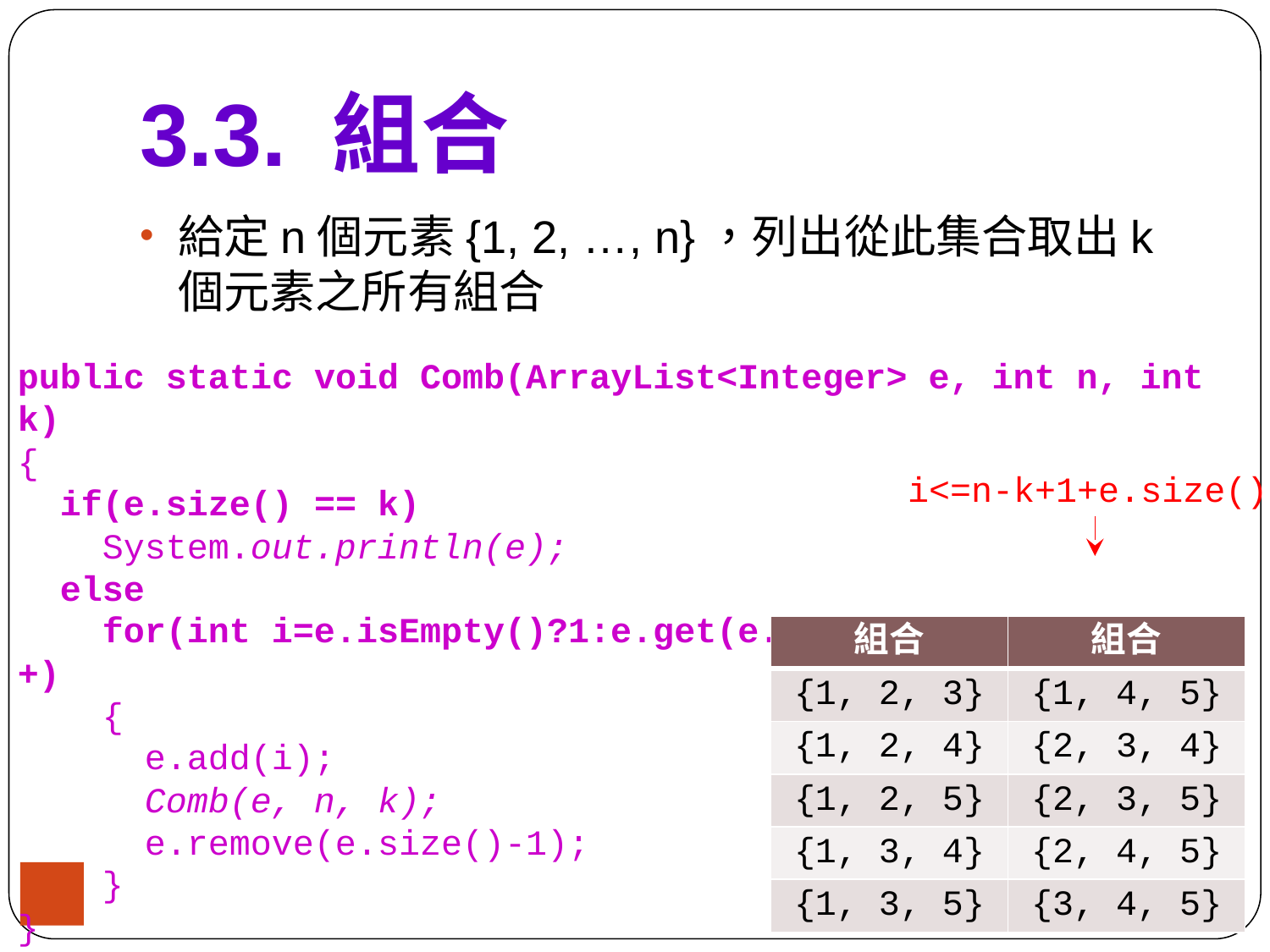

# 3.3. 組合
給定n個元素{1, 2, …, n}，列出從此集合取出k個元素之所有組合
public static void Comb(ArrayList<Integer> e, int n, int k)
{
  if(e.size() == k)
    System.out.println(e);
  else
    for(int i=e.isEmpty()?1:e.get(e.size()-1)+1; i<=n; i++)
    {
      e.add(i);
      Comb(e, n, k);
      e.remove(e.size()-1);
    }
}
i<=n-k+1+e.size()
| 組合 | 組合 |
| --- | --- |
| {1, 2, 3} | {1, 4, 5} |
| {1, 2, 4} | {2, 3, 4} |
| {1, 2, 5} | {2, 3, 5} |
| {1, 3, 4} | {2, 4, 5} |
| {1, 3, 5} | {3, 4, 5} |